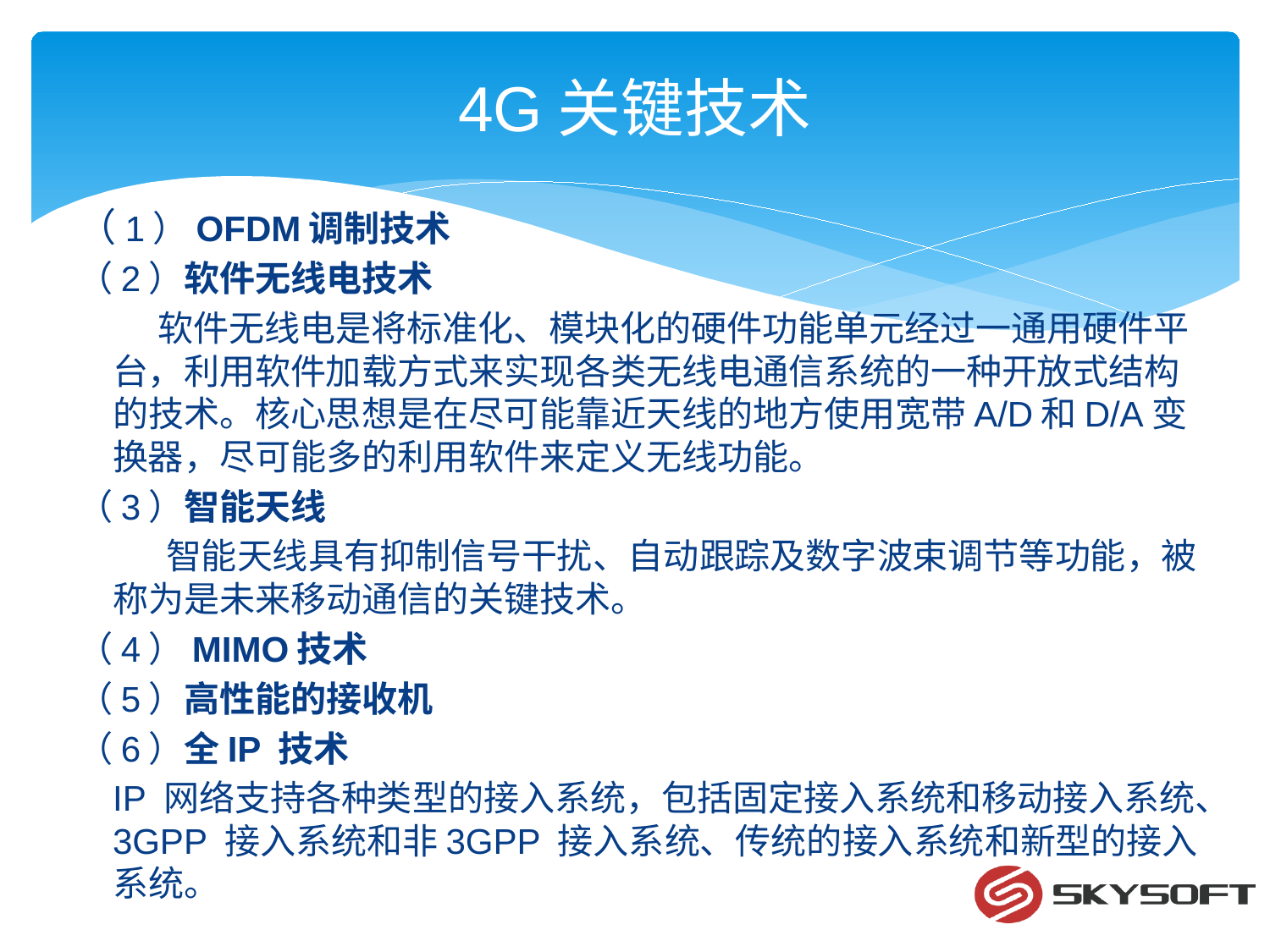

# 4G关键技术
（1）OFDM调制技术
（2）软件无线电技术
         软件无线电是将标准化、模块化的硬件功能单元经过一通用硬件平台，利用软件加载方式来实现各类无线电通信系统的一种开放式结构的技术。核心思想是在尽可能靠近天线的地方使用宽带A/D和D/A变换器，尽可能多的利用软件来定义无线功能。
（3）智能天线
          智能天线具有抑制信号干扰、自动跟踪及数字波束调节等功能，被称为是未来移动通信的关键技术。
（4）MIMO技术
（5）高性能的接收机
（6）全IP 技术
	IP 网络支持各种类型的接入系统，包括固定接入系统和移动接入系统、3GPP 接入系统和非3GPP 接入系统、传统的接入系统和新型的接入系统。